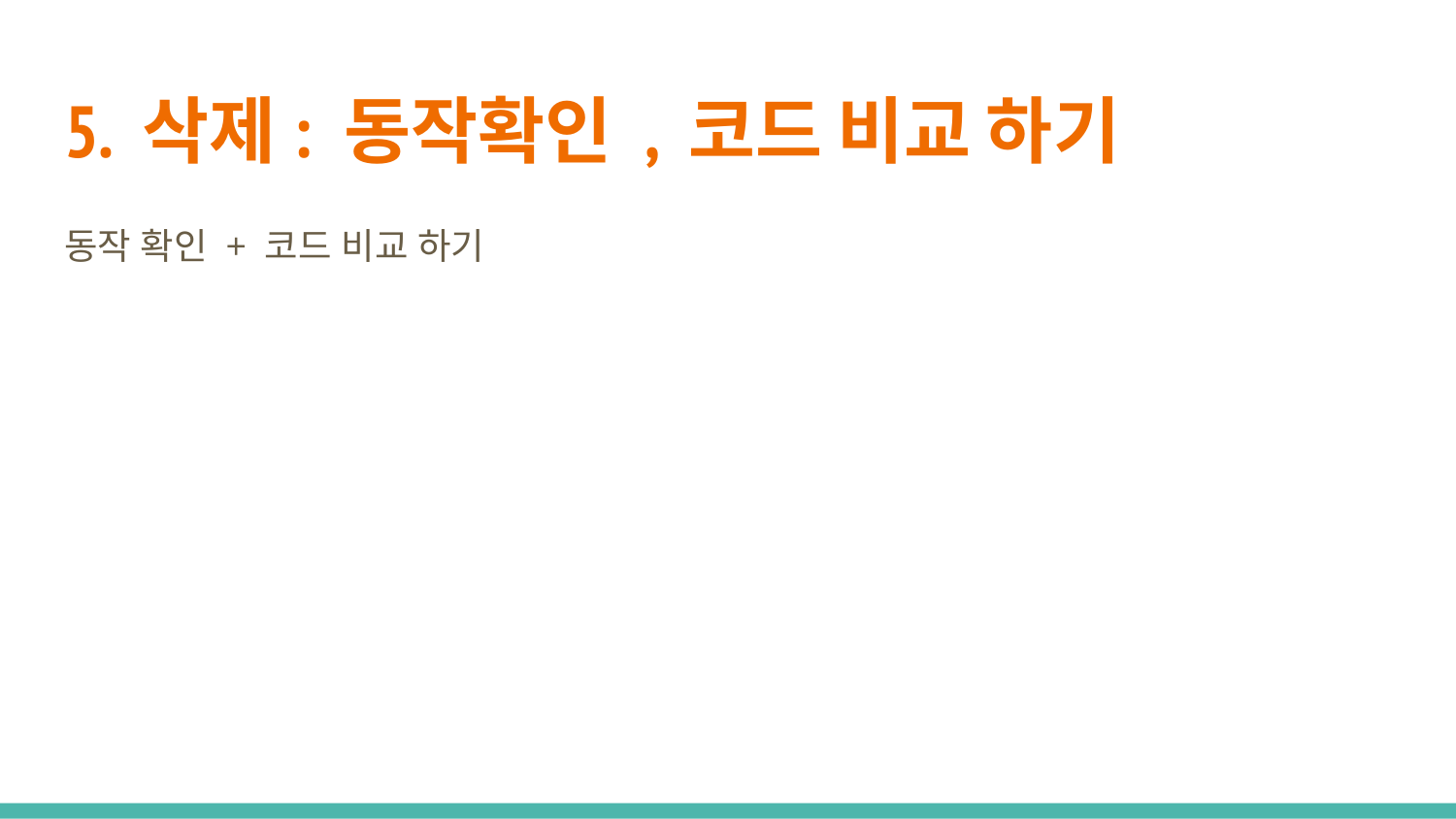

# 5. 삭제: 동작확인 , 코드 비교 하기
동작 확인 + 코드 비교 하기